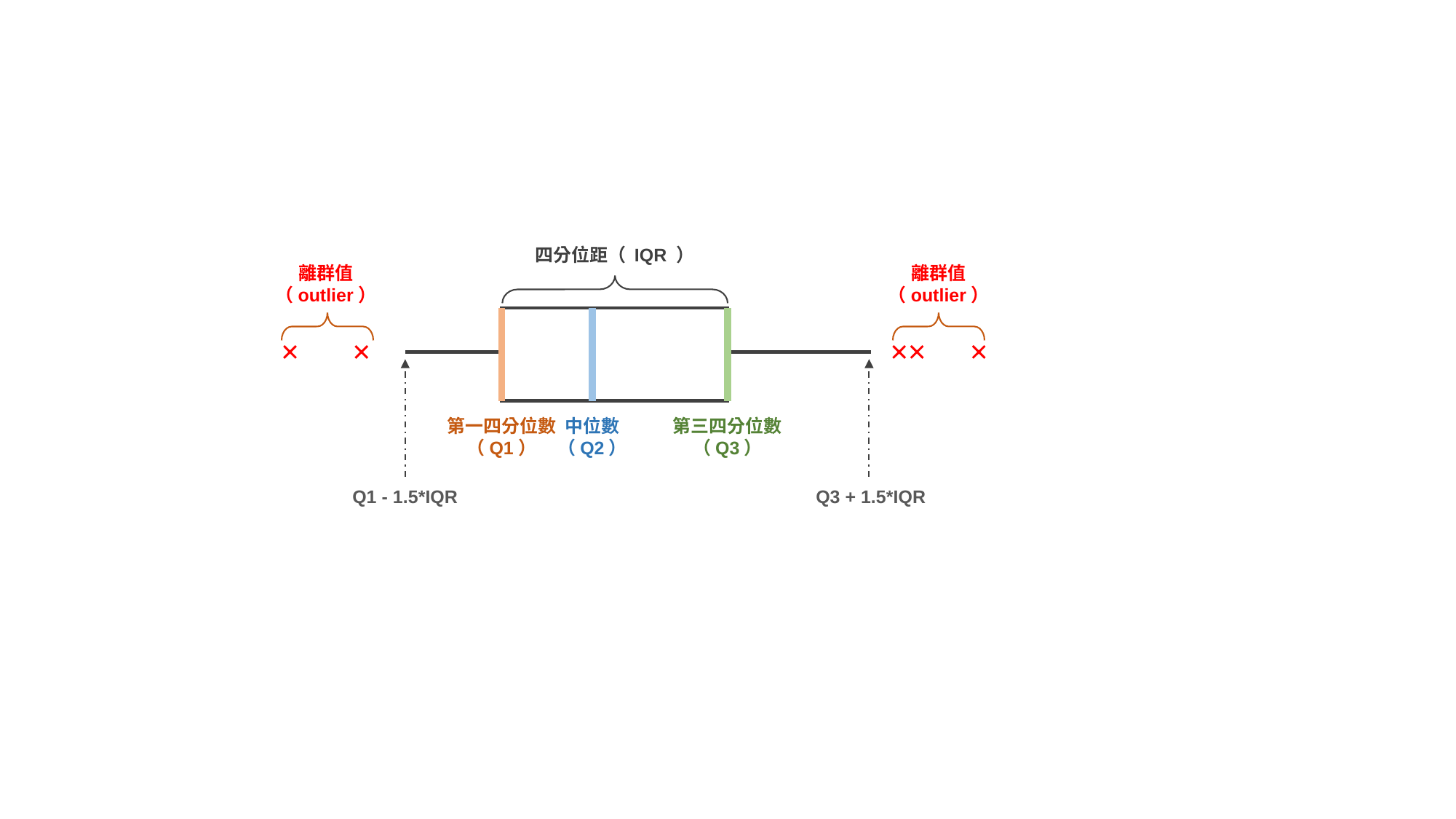

四分位距（ IQR ）
離群值
（outlier）
離群值
（outlier）

第一四分位數
（Q1）
中位數
（Q2）
第三四分位數
（Q3）
Q1 - 1.5*IQR
Q3 + 1.5*IQR